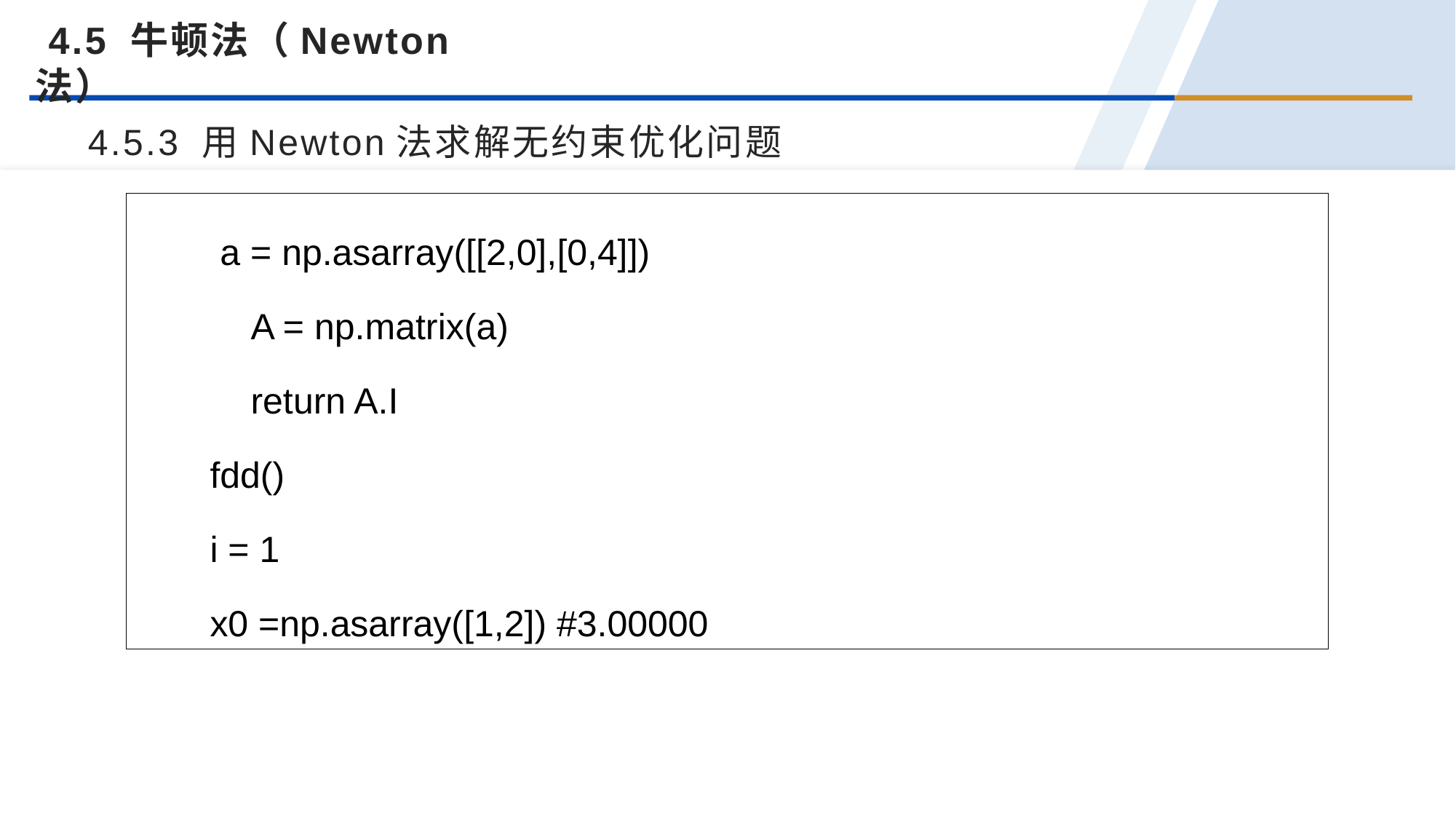

4.5 牛顿法（Newton法）
4.5.3 用Newton法求解无约束优化问题

 a = np.asarray([[2,0],[0,4]])
    A = np.matrix(a)
    return A.I
fdd()
i = 1
x0 =np.asarray([1,2]) #3.00000